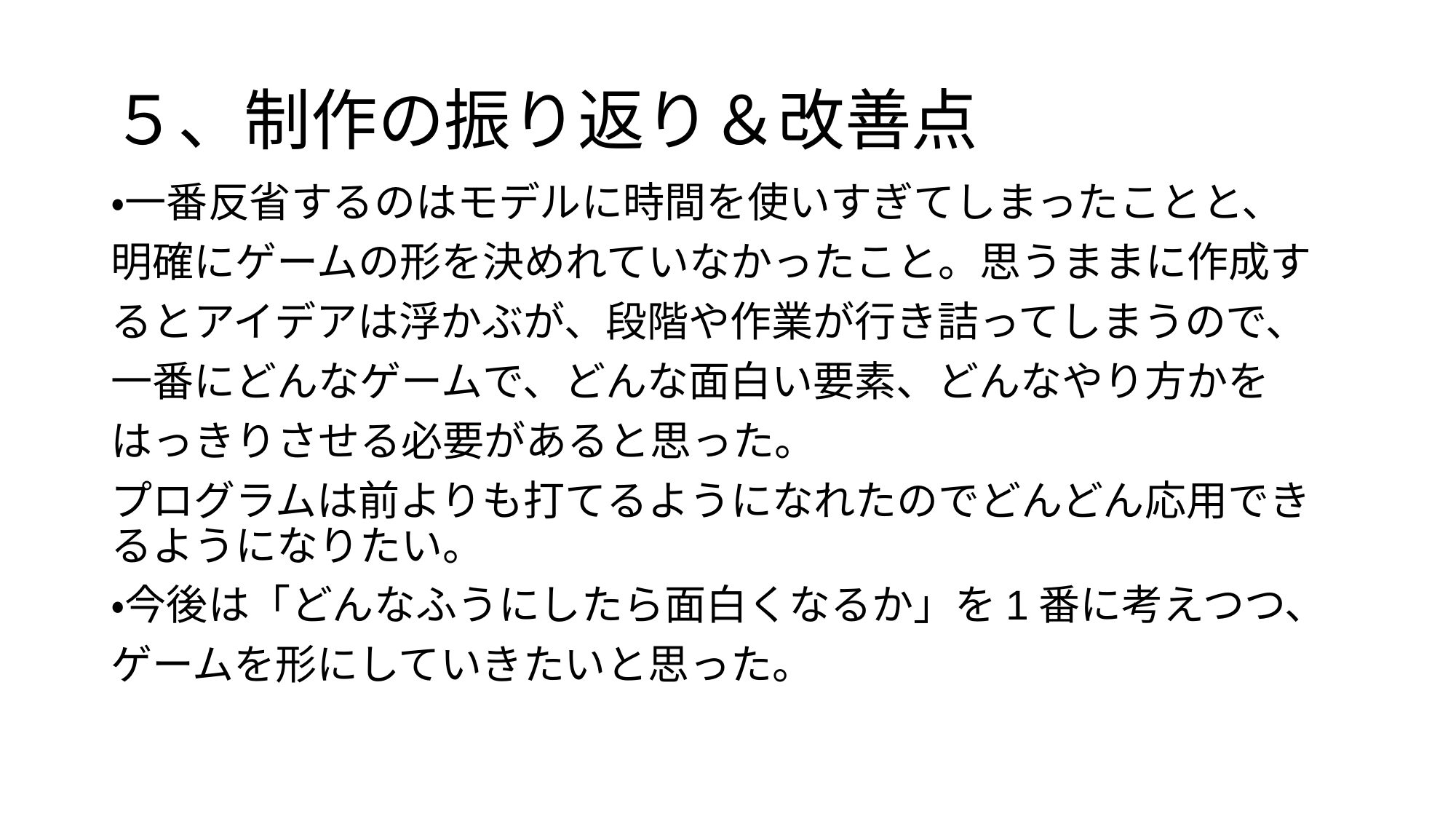

# ５、制作の振り返り＆改善点
・一番反省するのはモデルに時間を使いすぎてしまったことと、
明確にゲームの形を決めれていなかったこと。思うままに作成す
るとアイデアは浮かぶが、段階や作業が行き詰ってしまうので、
一番にどんなゲームで、どんな面白い要素、どんなやり方かを
はっきりさせる必要があると思った。
プログラムは前よりも打てるようになれたのでどんどん応用できるようになりたい。
・今後は「どんなふうにしたら面白くなるか」を1番に考えつつ、
ゲームを形にしていきたいと思った。